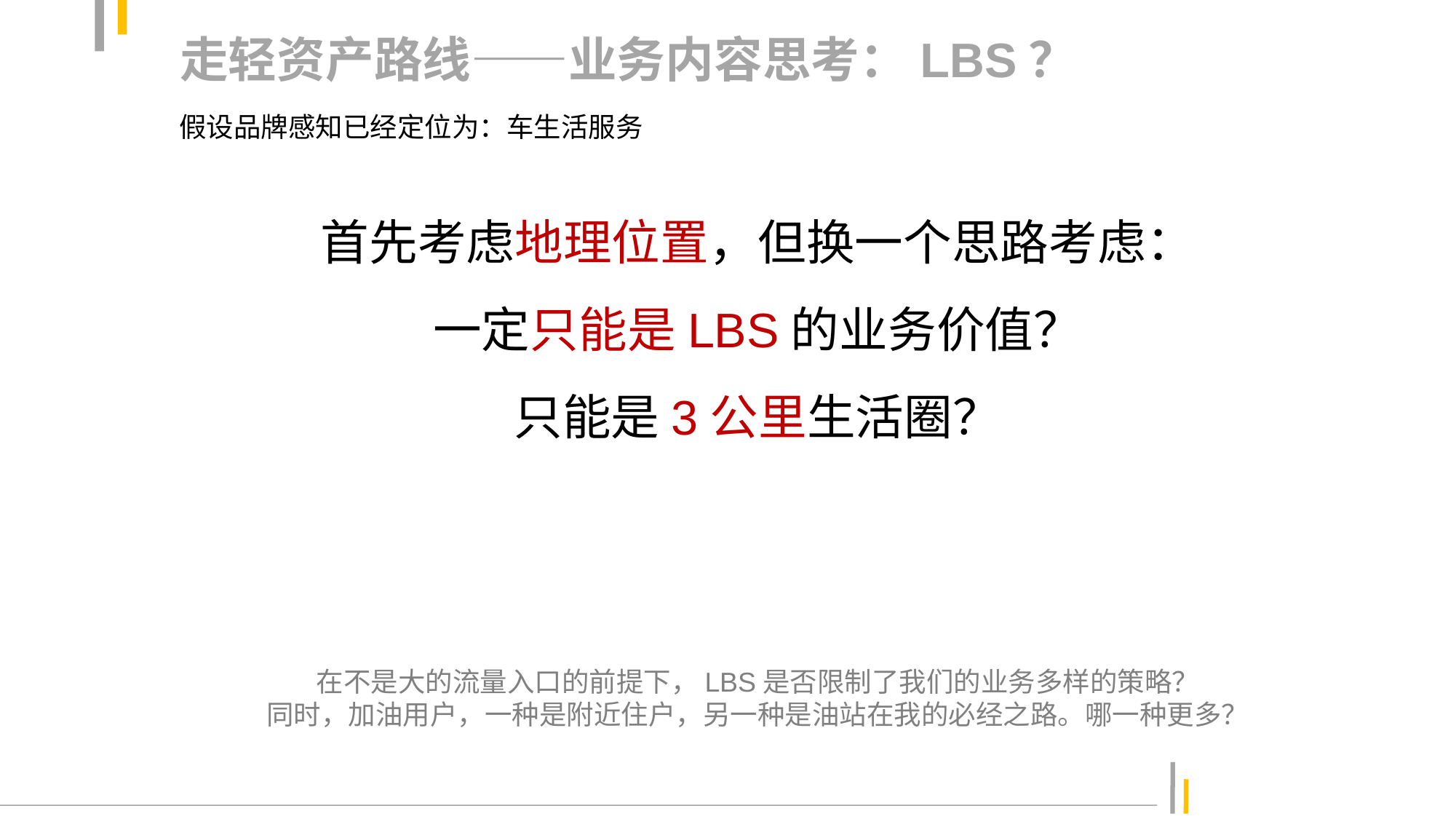

走轻资产路线——业务内容思考：LBS？
假设品牌感知已经定位为：车生活服务
首先考虑地理位置，但换一个思路考虑：
一定只能是LBS的业务价值？
只能是3公里生活圈？
在不是大的流量入口的前提下，LBS是否限制了我们的业务多样的策略？
同时，加油用户，一种是附近住户，另一种是油站在我的必经之路。哪一种更多？